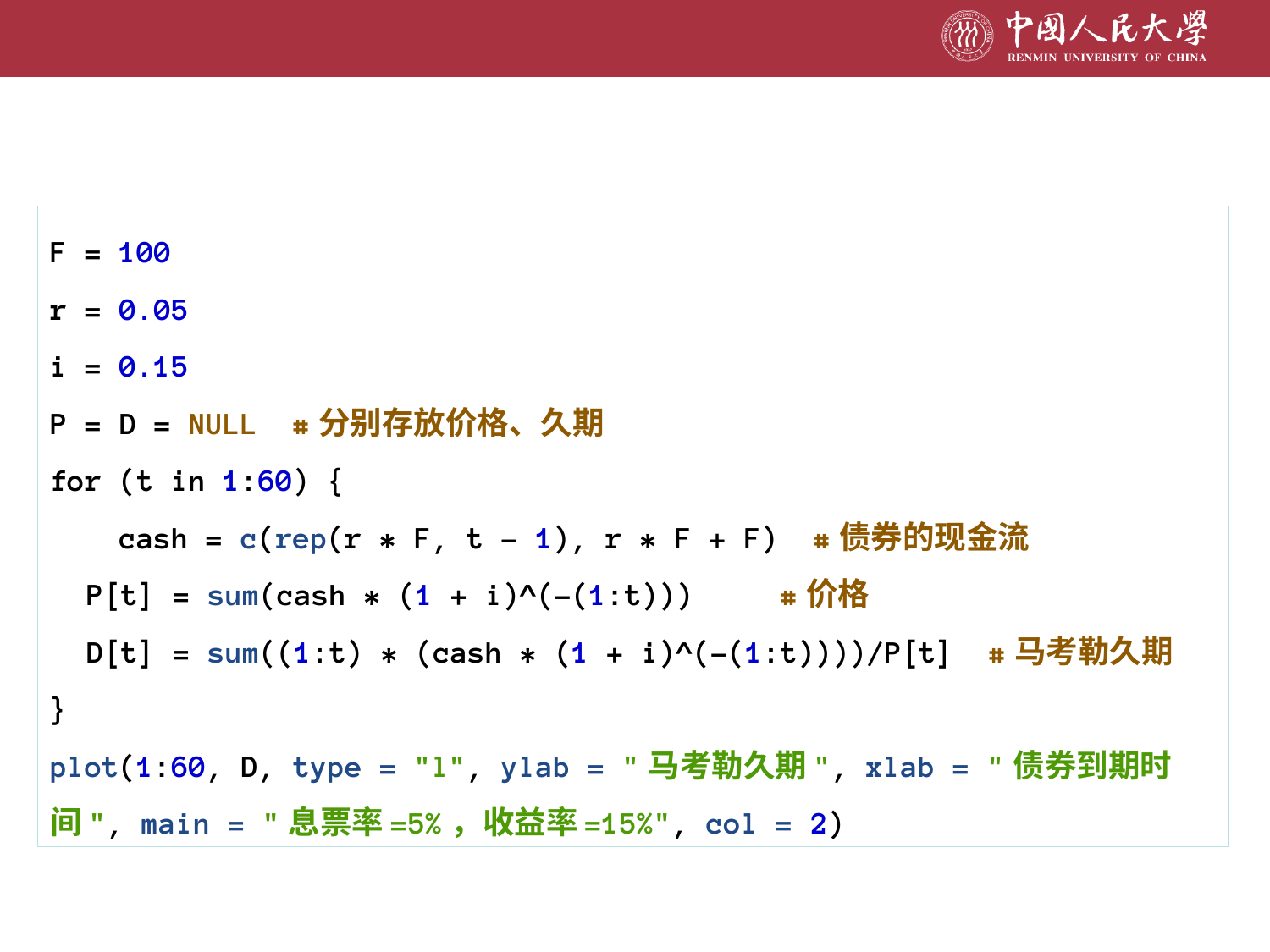

F = 100
r = 0.05
i = 0.15
P = D = NULL  #分别存放价格、久期
for (t in 1:60) {
    cash = c(rep(r * F, t - 1), r * F + F)  #债券的现金流
    P[t] = sum(cash * (1 + i)^(-(1:t)))     #价格
    D[t] = sum((1:t) * (cash * (1 + i)^(-(1:t))))/P[t]  #马考勒久期
}
plot(1:60, D, type = "l", ylab = "马考勒久期", xlab = "债券到期时间", main = "息票率=5%，收益率=15%", col = 2)